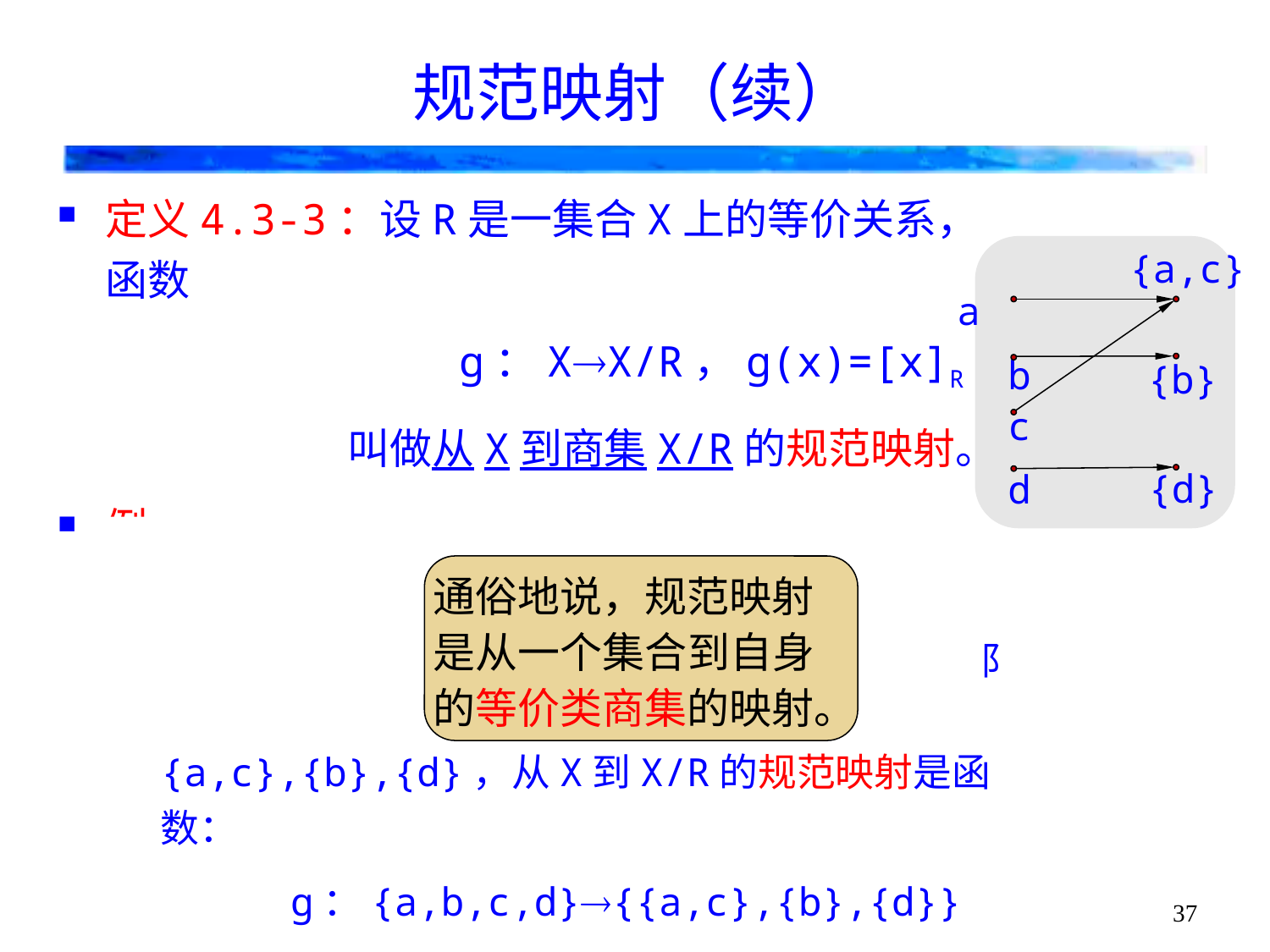

# 规范映射（续）
定义4.3-3：设R是一集合X上的等价关系，函数
g：X→X/R，g(x)=[x]R
叫做从X到商集X/R的规范映射。
例
设X={a,b,c,d},Y={0,1,2,3,4},f：X→Y,f(a)=1,f(b)=0, f(c)=1,f(d)=3，那么f诱导的X上的等价关系R具有等价类{a,c},{b},{d}，从X到X/R的规范映射是函数：
g：{a,b,c,d}→{{a,c},{b},{d}}
g(a)=g(c)={a,c},g(b)={b},g(d)={d}

{a,c}
a

b
{b}
c

{d}
d

通俗地说，规范映射是从一个集合到自身的等价类商集的映射。
37